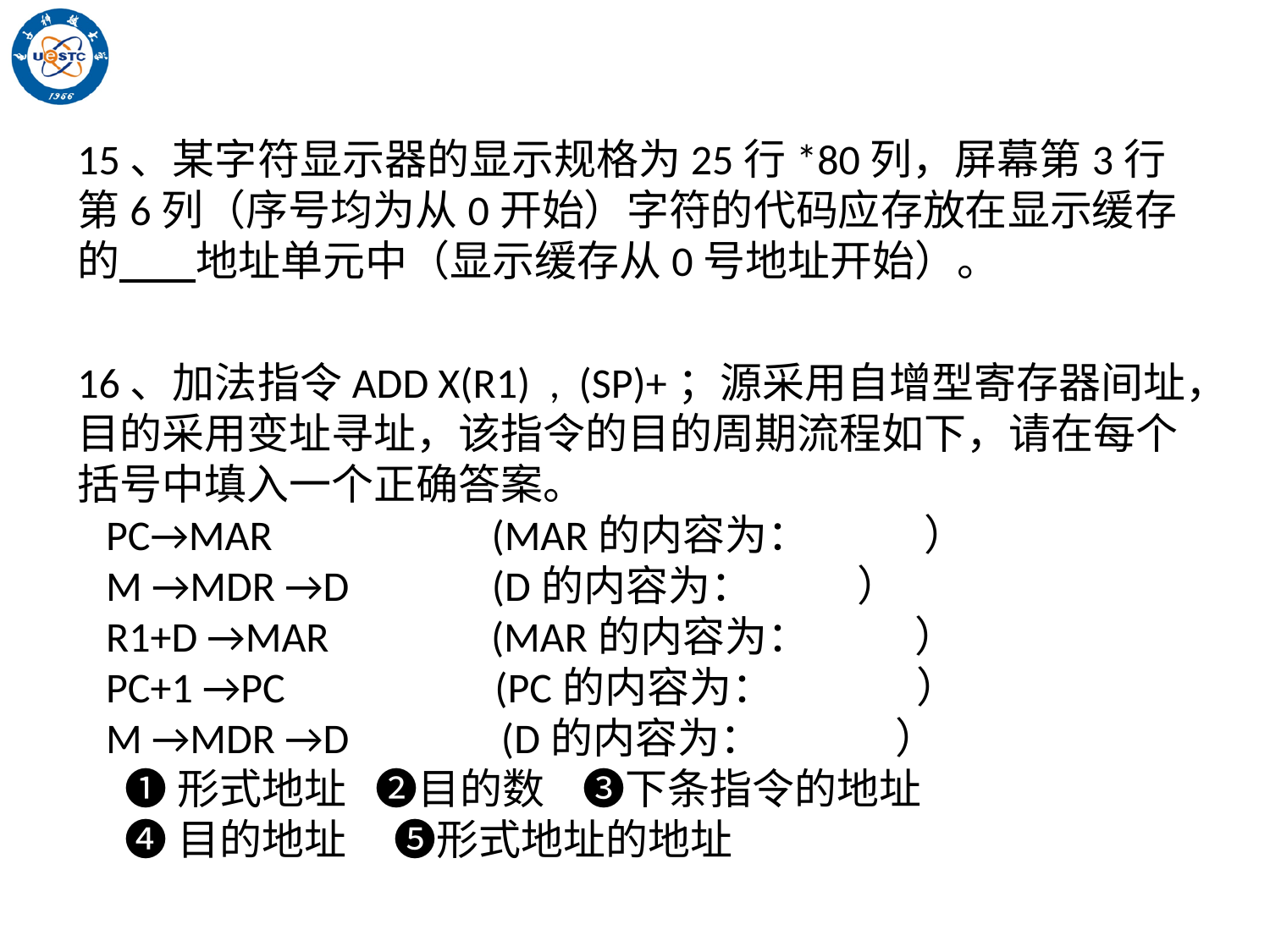

15、某字符显示器的显示规格为25行*80列，屏幕第3行第6列（序号均为从0开始）字符的代码应存放在显示缓存的        地址单元中（显示缓存从0号地址开始）。
16、加法指令ADD X(R1)  ,  (SP)+；源采用自增型寄存器间址，目的采用变址寻址，该指令的目的周期流程如下，请在每个括号中填入一个正确答案。
   PC→MAR                       (MAR的内容为：            ）
   M →MDR →D               (D的内容为：           ）
   R1+D →MAR                 (MAR的内容为：           ）
   PC+1 →PC                      (PC的内容为：               ）
   M →MDR →D                (D的内容为：              ）
     ❶形式地址   ❷目的数    ❸下条指令的地址
     ❹目的地址     ❺形式地址的地址